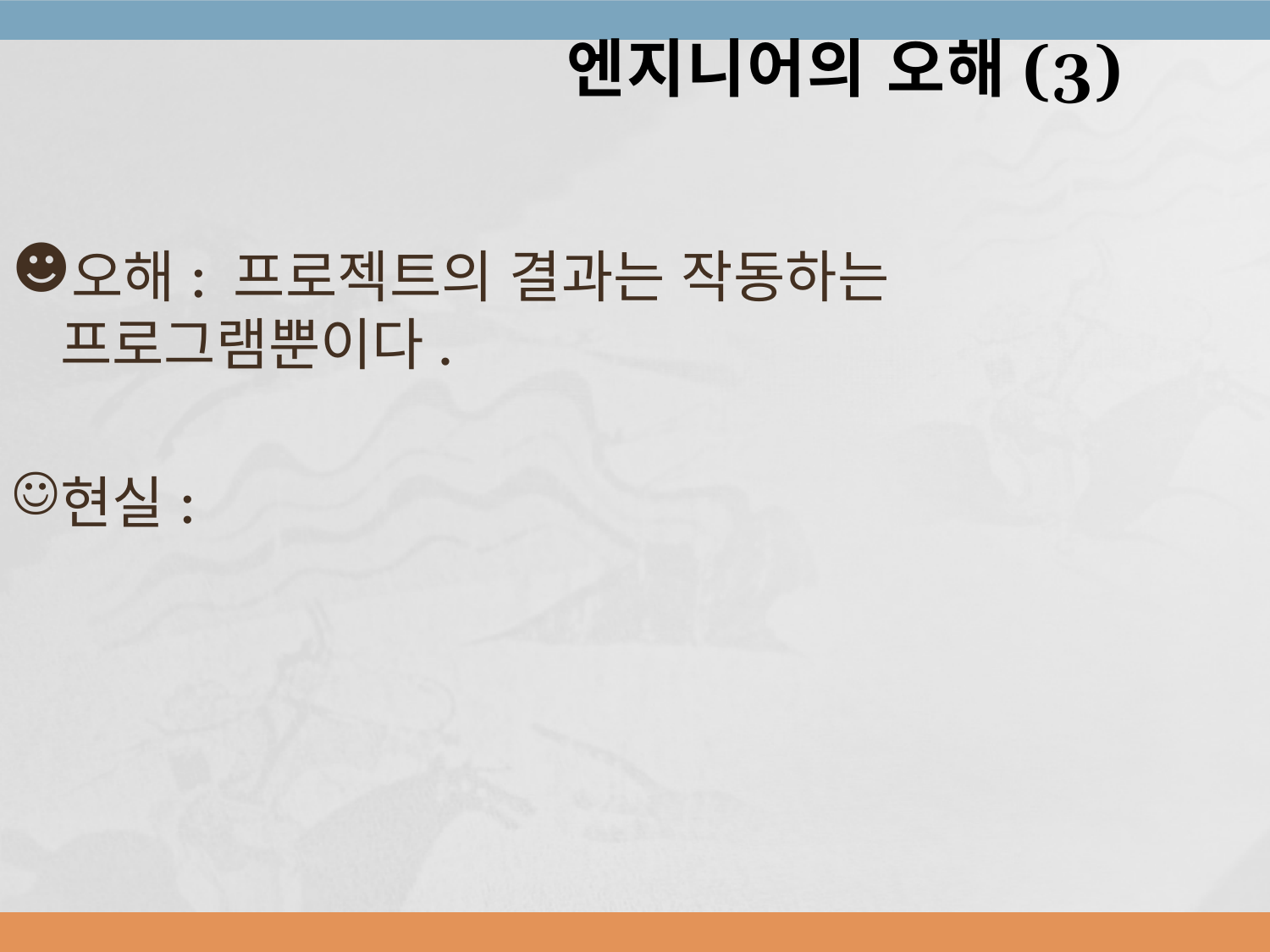

엔지니어의 오해(3)

오해: 프로젝트의 결과는 작동하는 프로그램뿐이다.

현실: